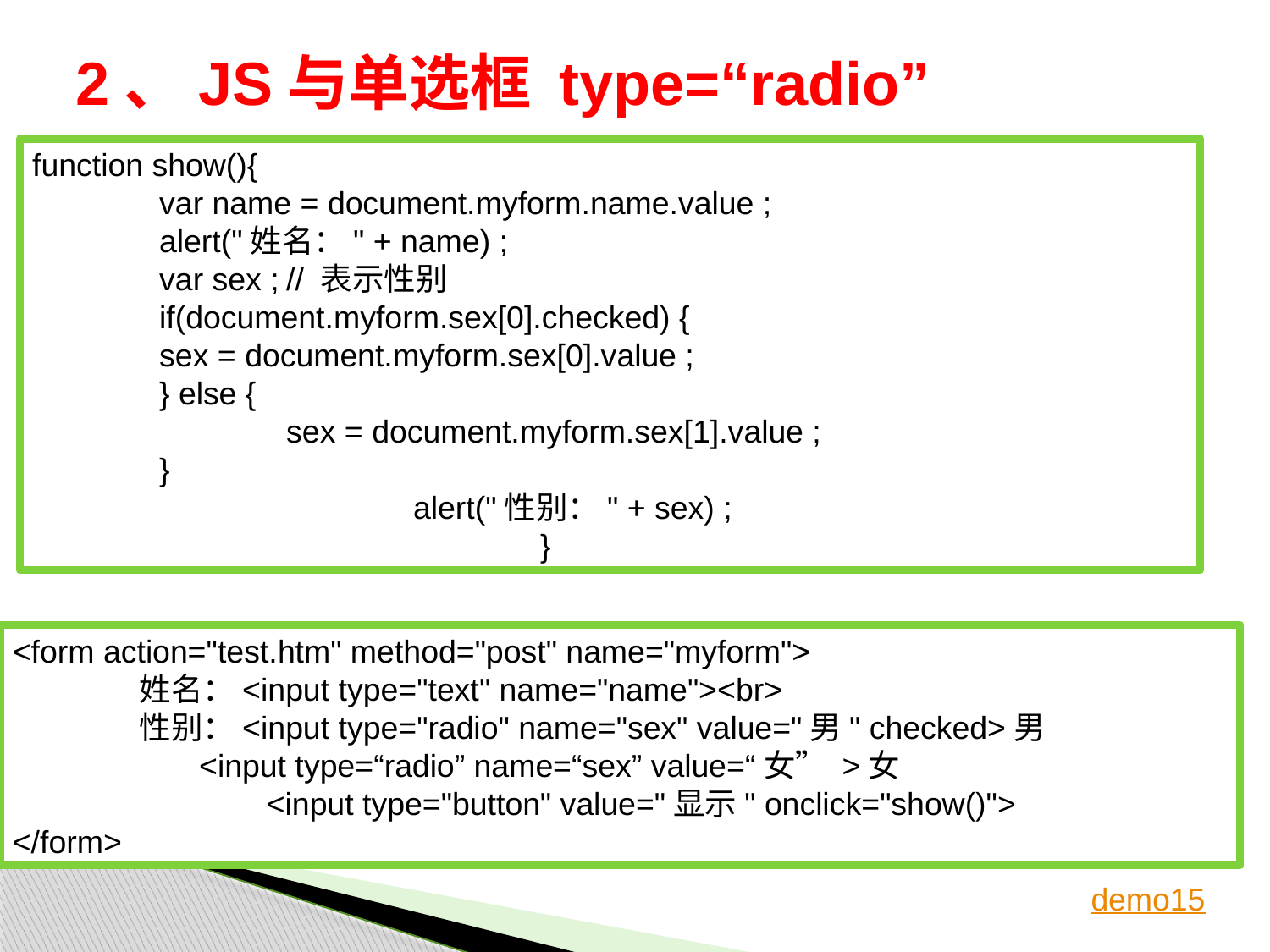

# 2、JS与单选框 type=“radio”
function show(){
	var name = document.myform.name.value ;
	alert("姓名：" + name) ;
	var sex ;	// 表示性别
	if(document.myform.sex[0].checked) {
	sex = document.myform.sex[0].value ;
	} else {
		sex = document.myform.sex[1].value ;
	}
			alert("性别：" + sex) ;
				}

<form action="test.htm" method="post" name="myform">
	姓名：<input type="text" name="name"><br>
	性别：<input type="radio" name="sex" value="男" checked>男
                     <input type=“radio” name=“sex” value=“女” >女
		<input type="button" value="显示" onclick="show()">
</form>
demo15
demo15